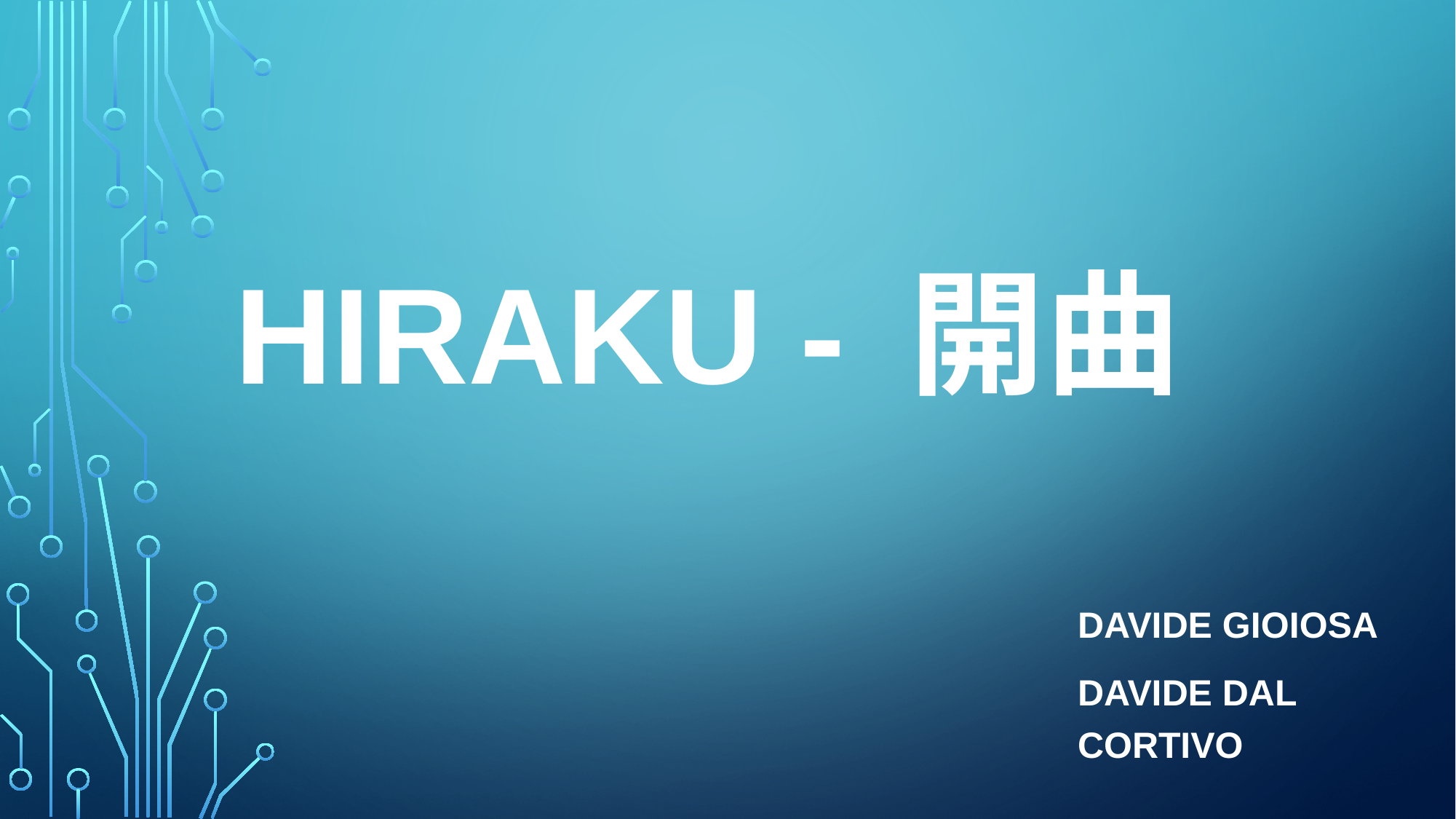

# Hiraku - 開曲
Davide Gioiosa
Davide dal cortivo